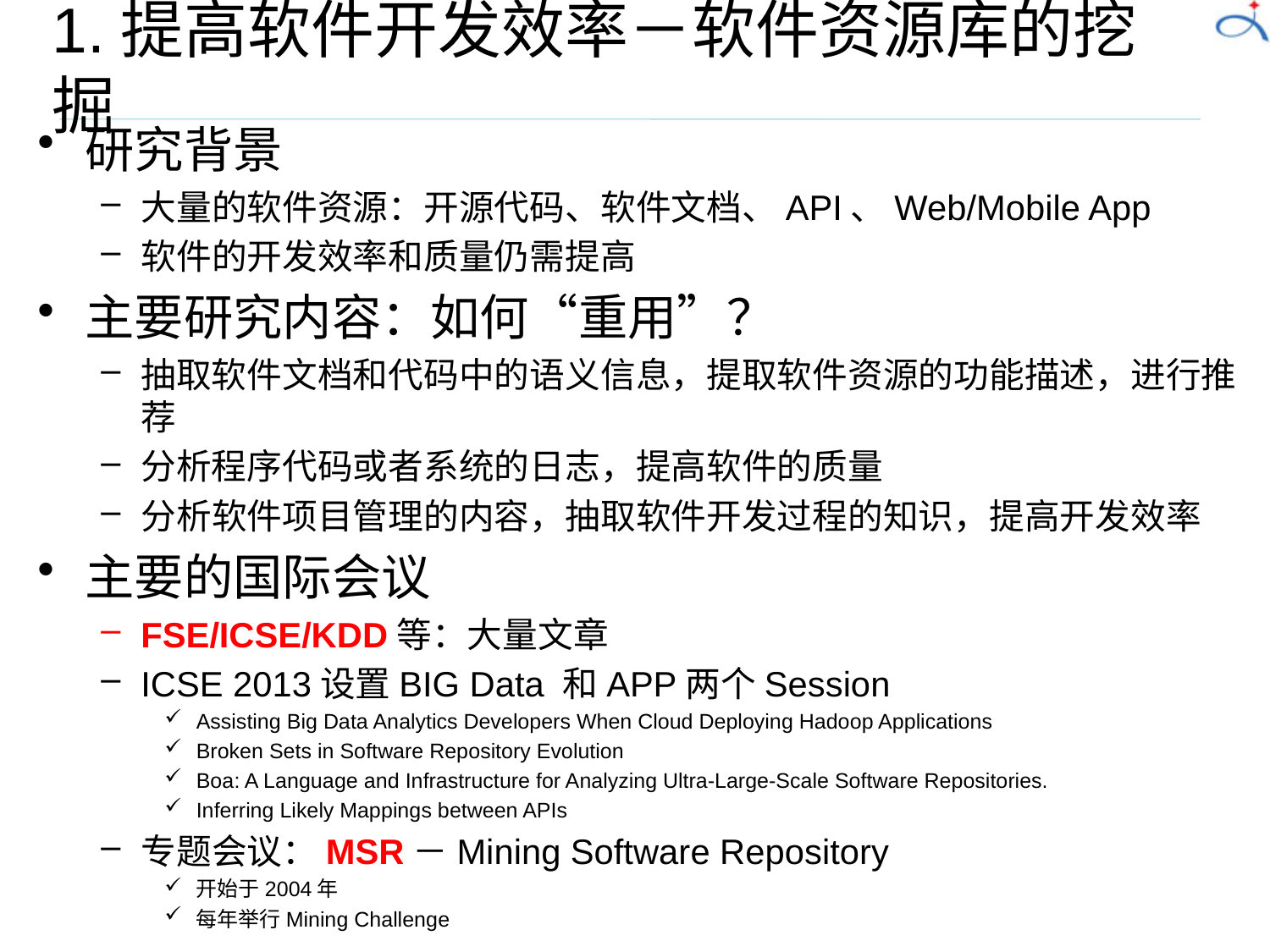

# 1.提高软件开发效率－软件资源库的挖掘
研究背景
大量的软件资源：开源代码、软件文档、API、Web/Mobile App
软件的开发效率和质量仍需提高
主要研究内容：如何“重用”？
抽取软件文档和代码中的语义信息，提取软件资源的功能描述，进行推荐
分析程序代码或者系统的日志，提高软件的质量
分析软件项目管理的内容，抽取软件开发过程的知识，提高开发效率
主要的国际会议
FSE/ICSE/KDD等：大量文章
ICSE 2013设置BIG Data 和APP两个Session
Assisting Big Data Analytics Developers When Cloud Deploying Hadoop Applications
Broken Sets in Software Repository Evolution
Boa: A Language and Infrastructure for Analyzing Ultra-Large-Scale Software Repositories.
Inferring Likely Mappings between APIs
专题会议：MSR－Mining Software Repository
开始于2004年
每年举行Mining Challenge